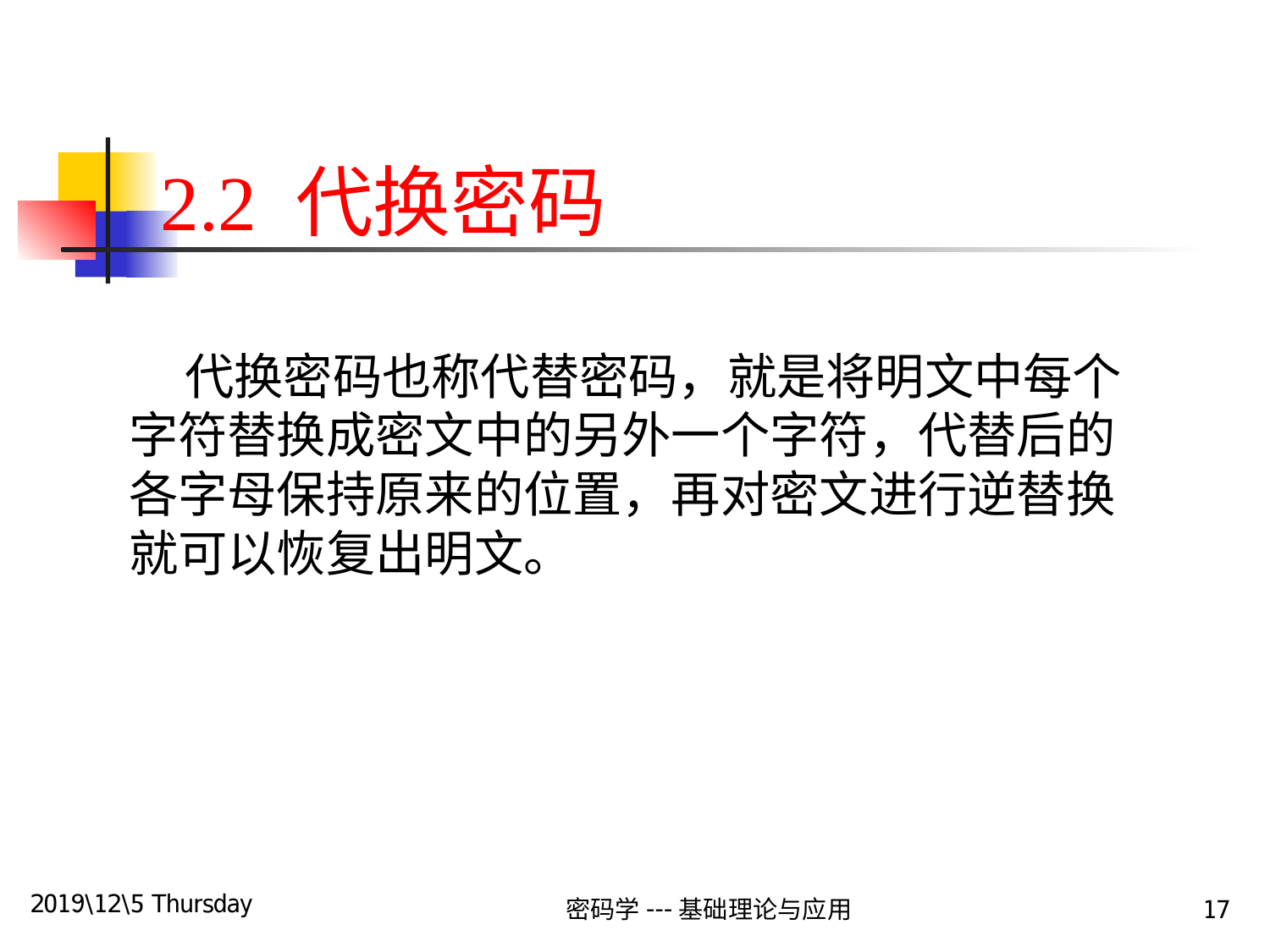

# 2.2 代换密码
    代换密码也称代替密码，就是将明文中每个字符替换成密文中的另外一个字符，代替后的 各字母保持原来的位置，再对密文进行逆替换就可以恢复出明文。
密码学---基础理论与应用
17
2019\12\5 Thursday